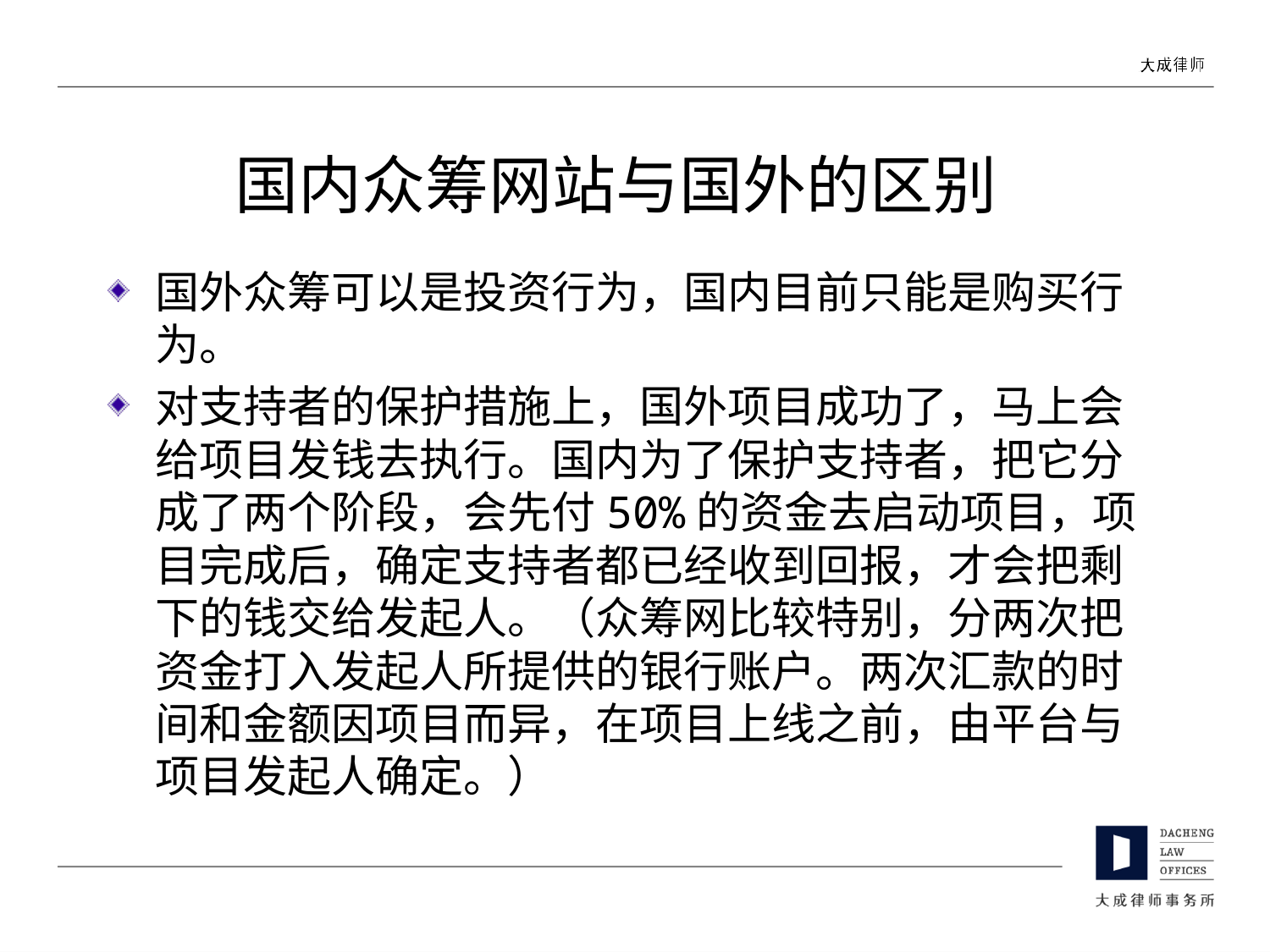

# 国内众筹网站与国外的区别
国外众筹可以是投资行为，国内目前只能是购买行为。
对支持者的保护措施上，国外项目成功了，马上会给项目发钱去执行。国内为了保护支持者，把它分成了两个阶段，会先付50%的资金去启动项目，项目完成后，确定支持者都已经收到回报，才会把剩下的钱交给发起人。（众筹网比较特别，分两次把资金打入发起人所提供的银行账户。两次汇款的时间和金额因项目而异，在项目上线之前，由平台与项目发起人确定。）